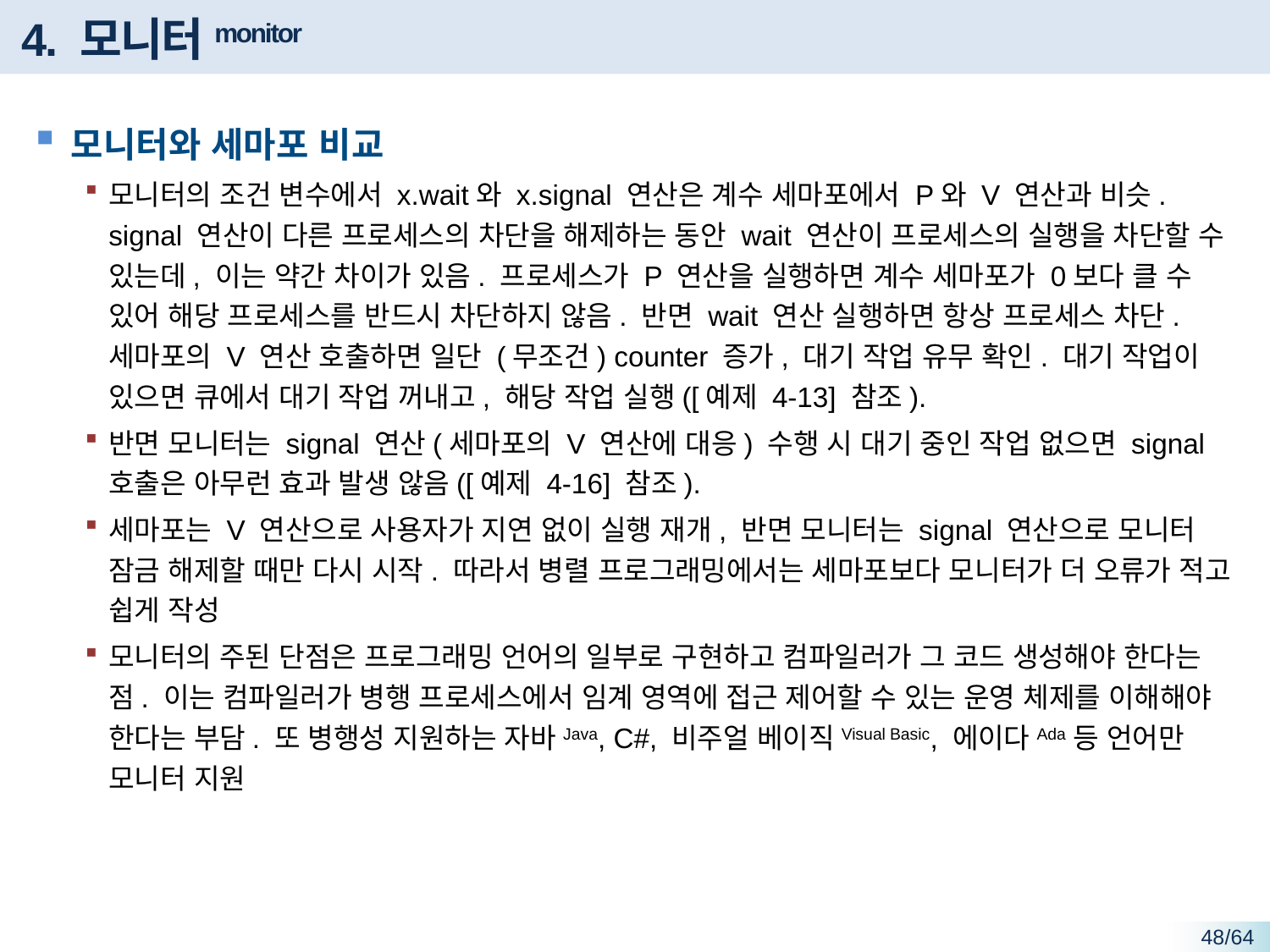

# 4. 모니터monitor
모니터와 세마포 비교
모니터의 조건 변수에서 x.wait와 x.signal 연산은 계수 세마포에서 P와 V 연산과 비슷. signal 연산이 다른 프로세스의 차단을 해제하는 동안 wait 연산이 프로세스의 실행을 차단할 수 있는데, 이는 약간 차이가 있음. 프로세스가 P 연산을 실행하면 계수 세마포가 0보다 클 수 있어 해당 프로세스를 반드시 차단하지 않음. 반면 wait 연산 실행하면 항상 프로세스 차단. 세마포의 V 연산 호출하면 일단 (무조건) counter 증가, 대기 작업 유무 확인. 대기 작업이 있으면 큐에서 대기 작업 꺼내고, 해당 작업 실행([예제 4-13] 참조).
반면 모니터는 signal 연산(세마포의 V 연산에 대응) 수행 시 대기 중인 작업 없으면 signal 호출은 아무런 효과 발생 않음([예제 4-16] 참조).
세마포는 V 연산으로 사용자가 지연 없이 실행 재개, 반면 모니터는 signal 연산으로 모니터 잠금 해제할 때만 다시 시작. 따라서 병렬 프로그래밍에서는 세마포보다 모니터가 더 오류가 적고 쉽게 작성
모니터의 주된 단점은 프로그래밍 언어의 일부로 구현하고 컴파일러가 그 코드 생성해야 한다는 점. 이는 컴파일러가 병행 프로세스에서 임계 영역에 접근 제어할 수 있는 운영 체제를 이해해야 한다는 부담. 또 병행성 지원하는 자바Java, C#, 비주얼 베이직Visual Basic, 에이다Ada 등 언어만 모니터 지원